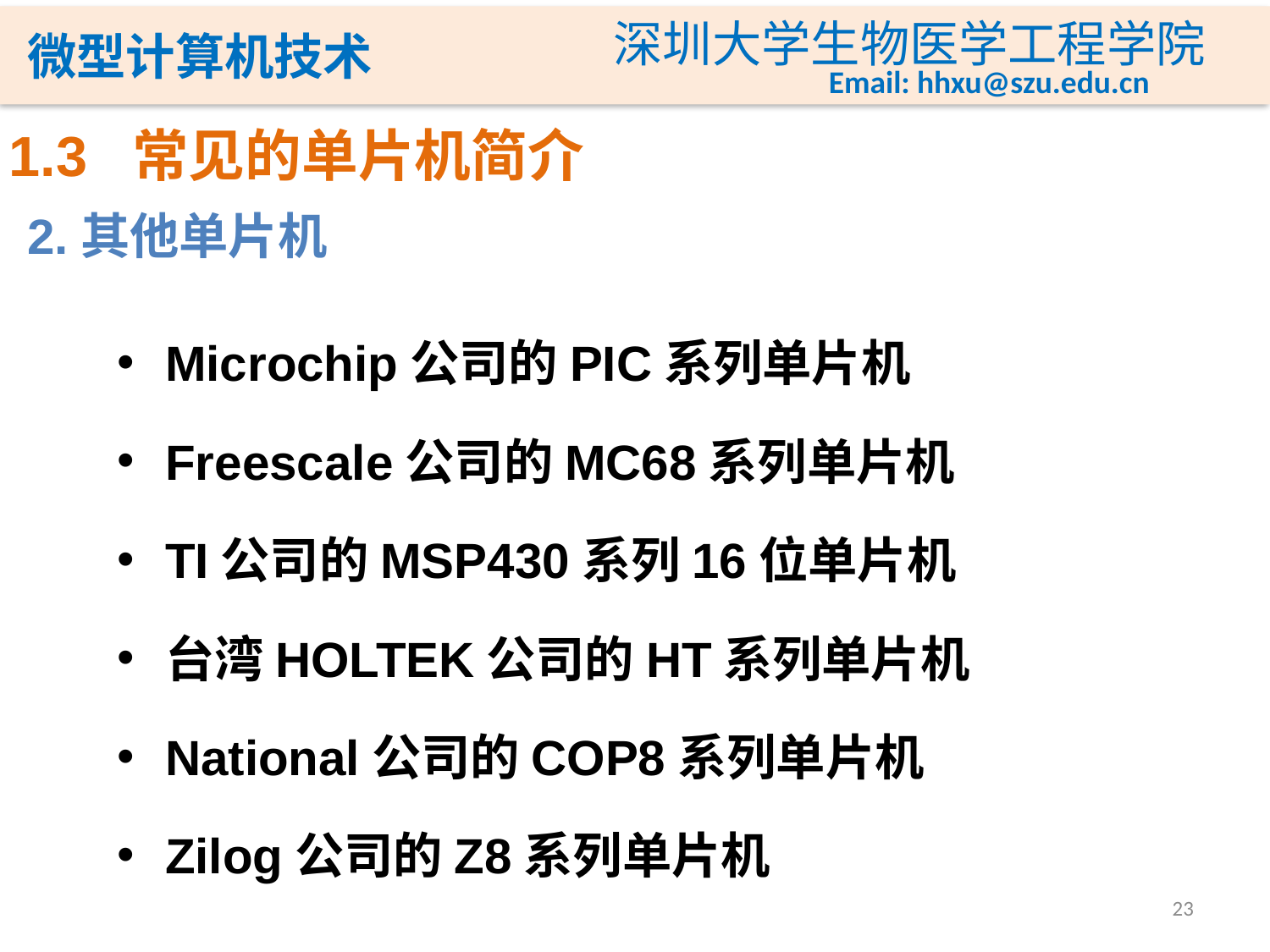

# 1.3  常见的单片机简介

2.其他单片机
Microchip公司的PIC系列单片机
Freescale公司的MC68系列单片机
TI公司的MSP430系列16位单片机
台湾HOLTEK公司的HT系列单片机
National公司的COP8系列单片机
Zilog公司的Z8系列单片机
23